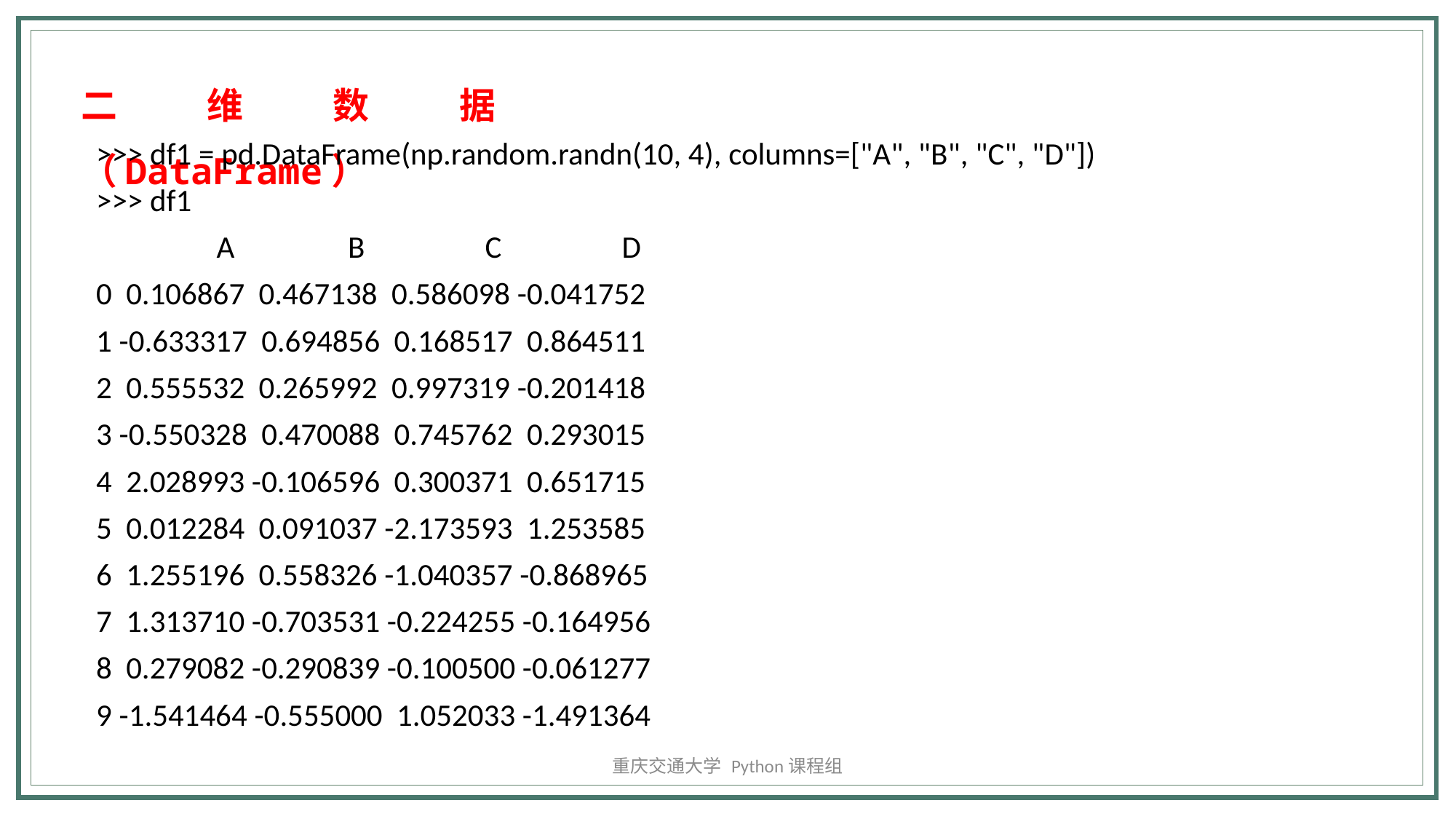

二维数据（DataFrame）
>>> df1 = pd.DataFrame(np.random.randn(10, 4), columns=["A", "B", "C", "D"])
>>> df1
                 A                B                 C                 D
0  0.106867  0.467138  0.586098 -0.041752
1 -0.633317  0.694856  0.168517  0.864511
2  0.555532  0.265992  0.997319 -0.201418
3 -0.550328  0.470088  0.745762  0.293015
4  2.028993 -0.106596  0.300371  0.651715
5  0.012284  0.091037 -2.173593  1.253585
6  1.255196  0.558326 -1.040357 -0.868965
7  1.313710 -0.703531 -0.224255 -0.164956
8  0.279082 -0.290839 -0.100500 -0.061277
9 -1.541464 -0.555000  1.052033 -1.491364
重庆交通大学 Python课程组